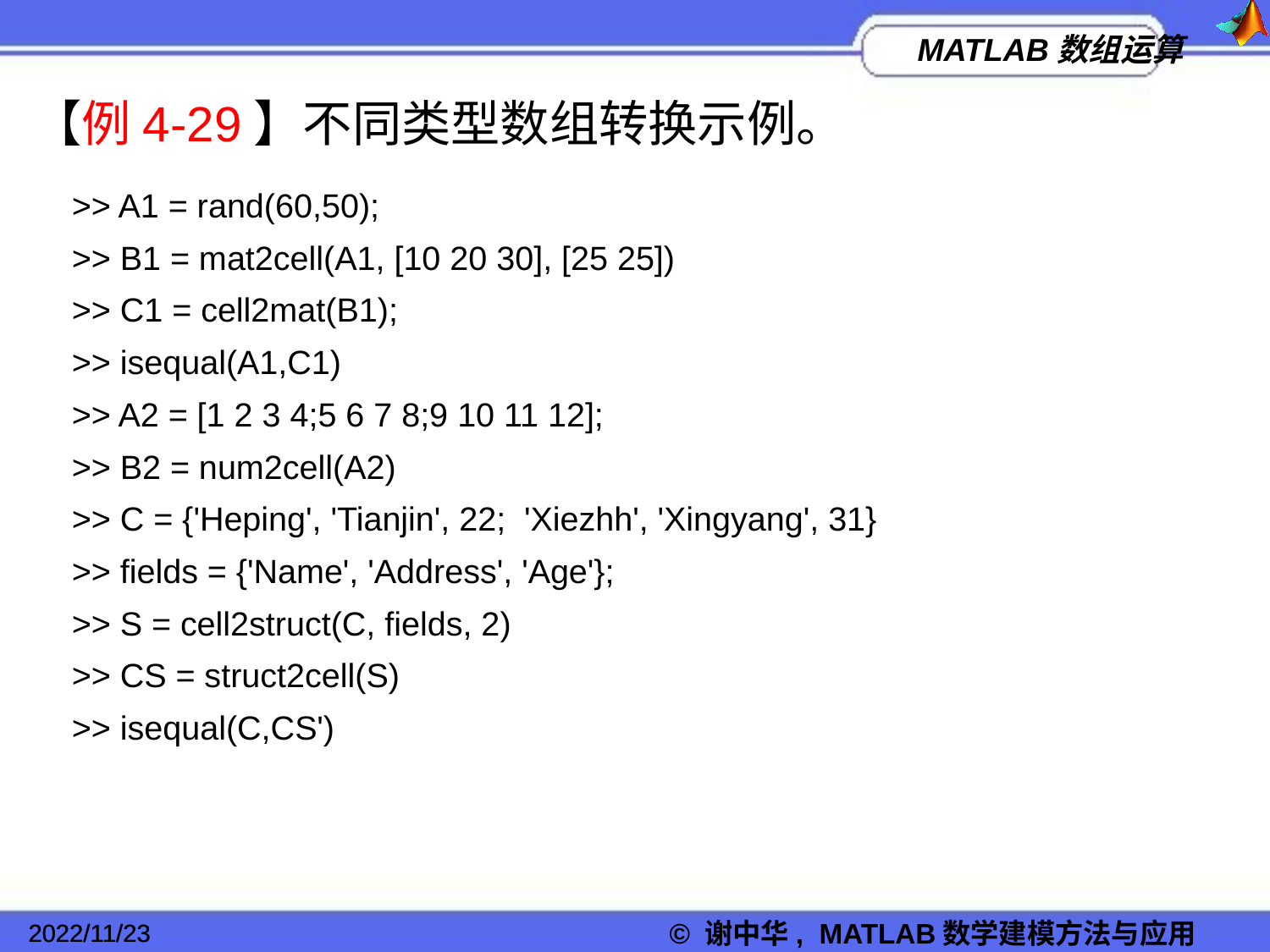

【例4-29】不同类型数组转换示例。
>> A1 = rand(60,50);
>> B1 = mat2cell(A1, [10 20 30], [25 25])
>> C1 = cell2mat(B1);
>> isequal(A1,C1)
>> A2 = [1 2 3 4;5 6 7 8;9 10 11 12];
>> B2 = num2cell(A2)
>> C = {'Heping', 'Tianjin', 22;  'Xiezhh', 'Xingyang', 31}
>> fields = {'Name', 'Address', 'Age'};
>> S = cell2struct(C, fields, 2)
>> CS = struct2cell(S)
>> isequal(C,CS')
2022/11/23
© 谢中华,  MATLAB数学建模方法与应用